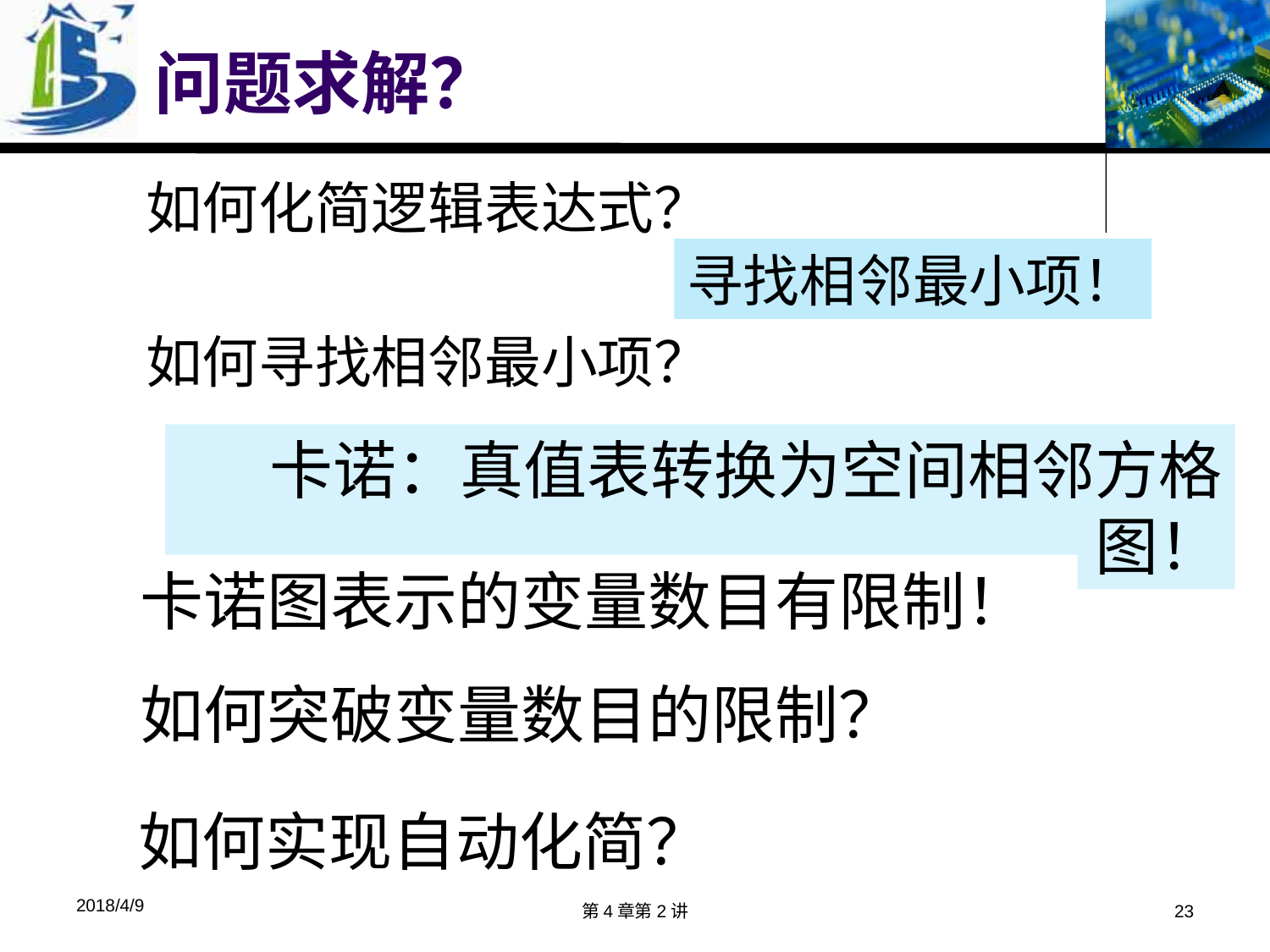

# 问题求解？
如何化简逻辑表达式？
寻找相邻最小项！
如何寻找相邻最小项？
卡诺：真值表转换为空间相邻方格图！
卡诺图表示的变量数目有限制！
如何突破变量数目的限制？
如何实现自动化简？
2018/4/9
第4章第2讲
23